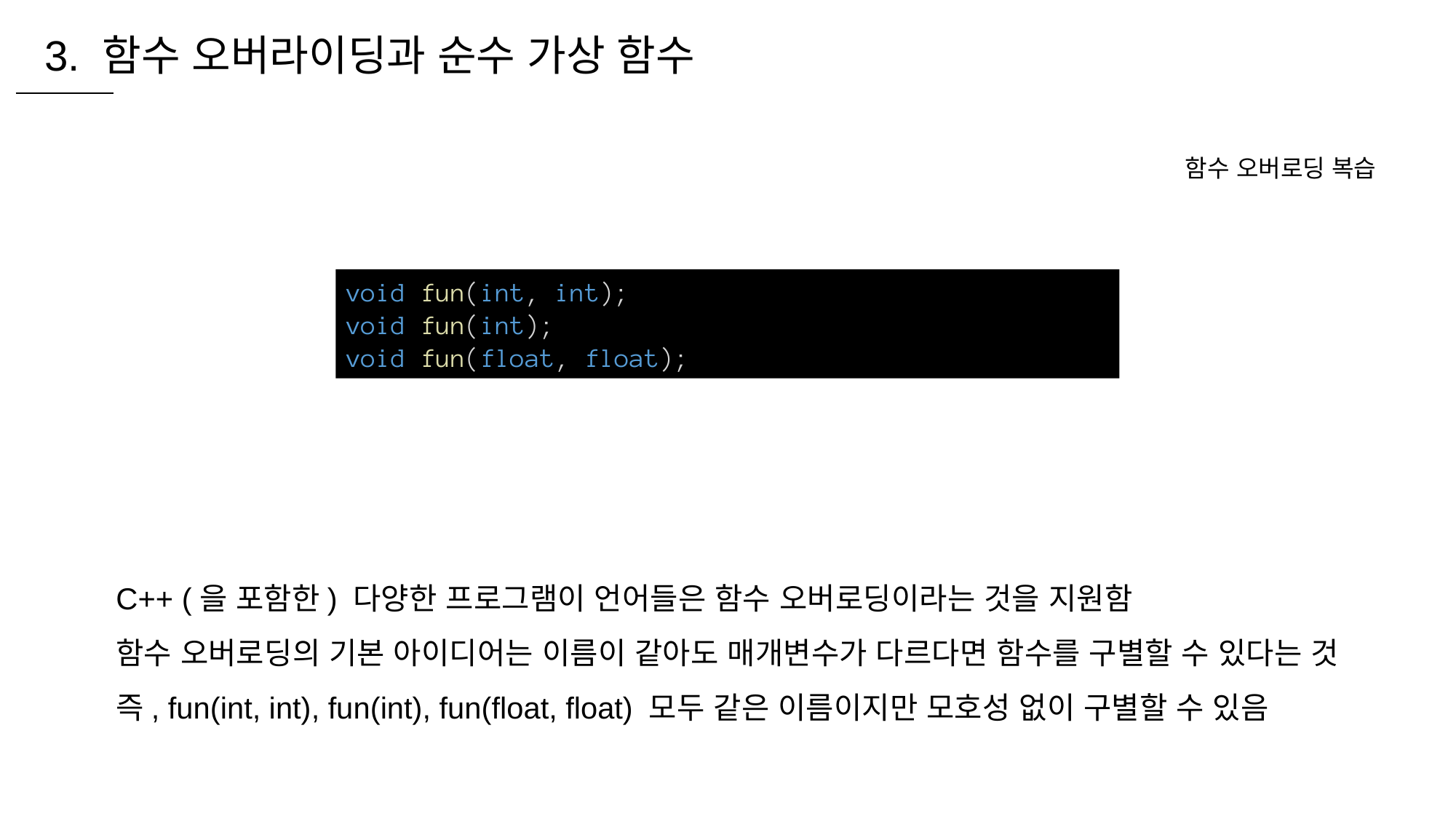

3. 함수 오버라이딩과 순수 가상 함수
함수 오버로딩 복습
void fun(int, int);
void fun(int);
void fun(float, float);
C++ (을 포함한) 다양한 프로그램이 언어들은 함수 오버로딩이라는 것을 지원함
함수 오버로딩의 기본 아이디어는 이름이 같아도 매개변수가 다르다면 함수를 구별할 수 있다는 것
즉, fun(int, int), fun(int), fun(float, float) 모두 같은 이름이지만 모호성 없이 구별할 수 있음